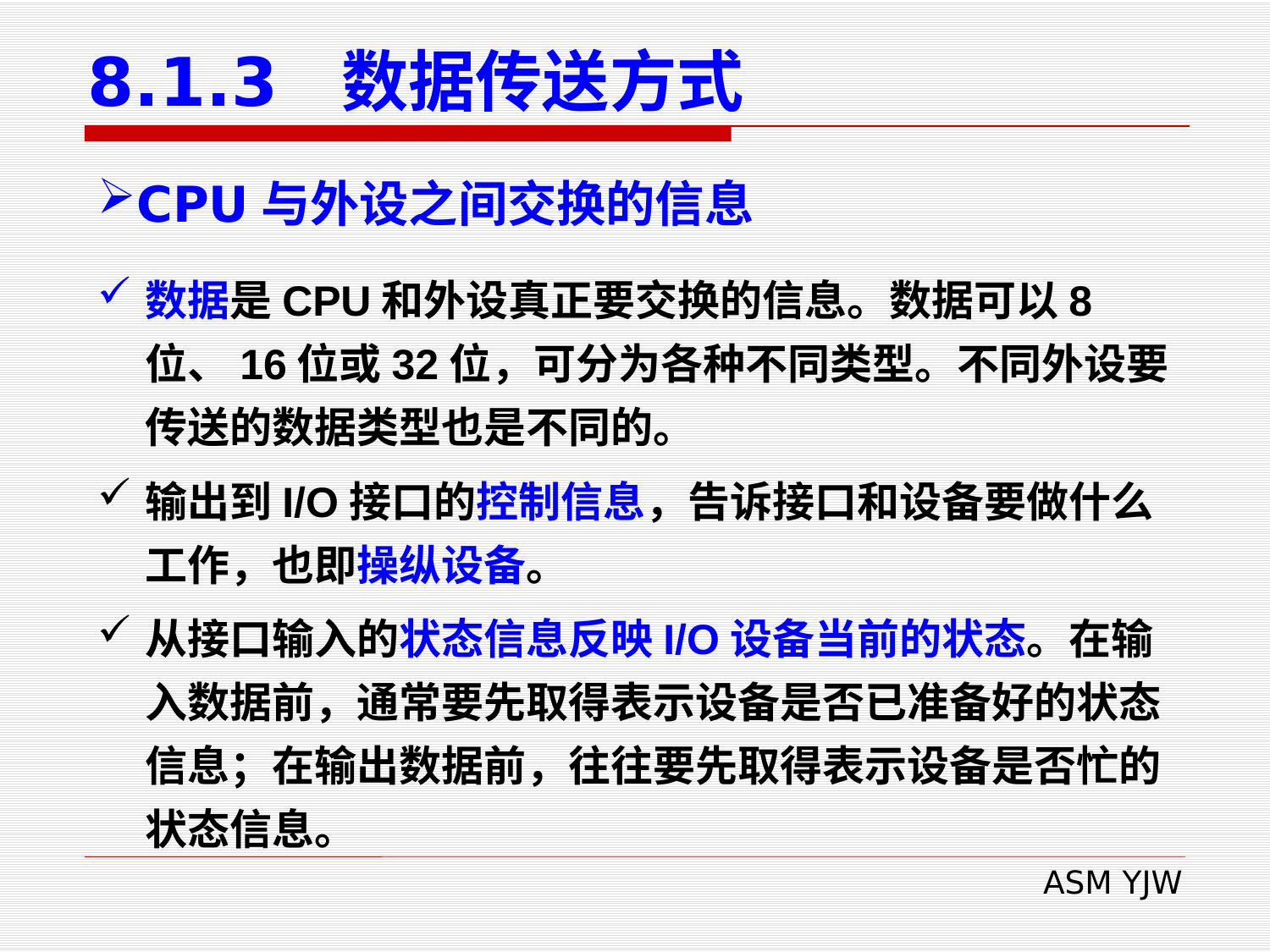

# 8.1.3  数据传送方式
CPU与外设之间交换的信息
数据是CPU和外设真正要交换的信息。数据可以8位、16位或32位，可分为各种不同类型。不同外设要传送的数据类型也是不同的。
输出到I/O接口的控制信息，告诉接口和设备要做什么工作，也即操纵设备。
从接口输入的状态信息反映I/O设备当前的状态。在输入数据前，通常要先取得表示设备是否已准备好的状态信息；在输出数据前，往往要先取得表示设备是否忙的状态信息。